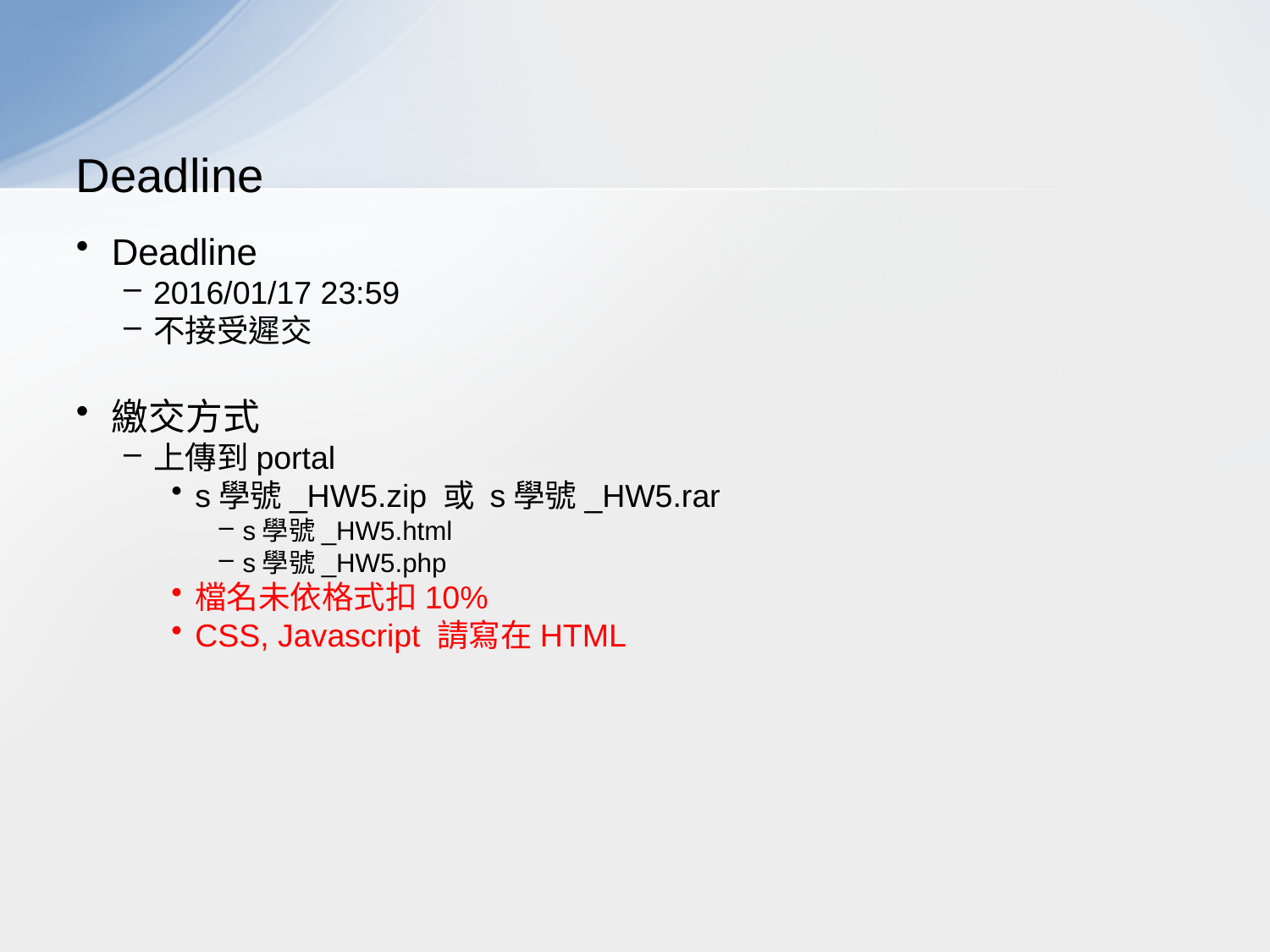

# Deadline
Deadline
2016/01/17 23:59
不接受遲交

繳交方式
上傳到portal
s學號_HW5.zip 或 s學號_HW5.rar
s學號_HW5.html
s學號_HW5.php
檔名未依格式扣10%
CSS, Javascript 請寫在HTML